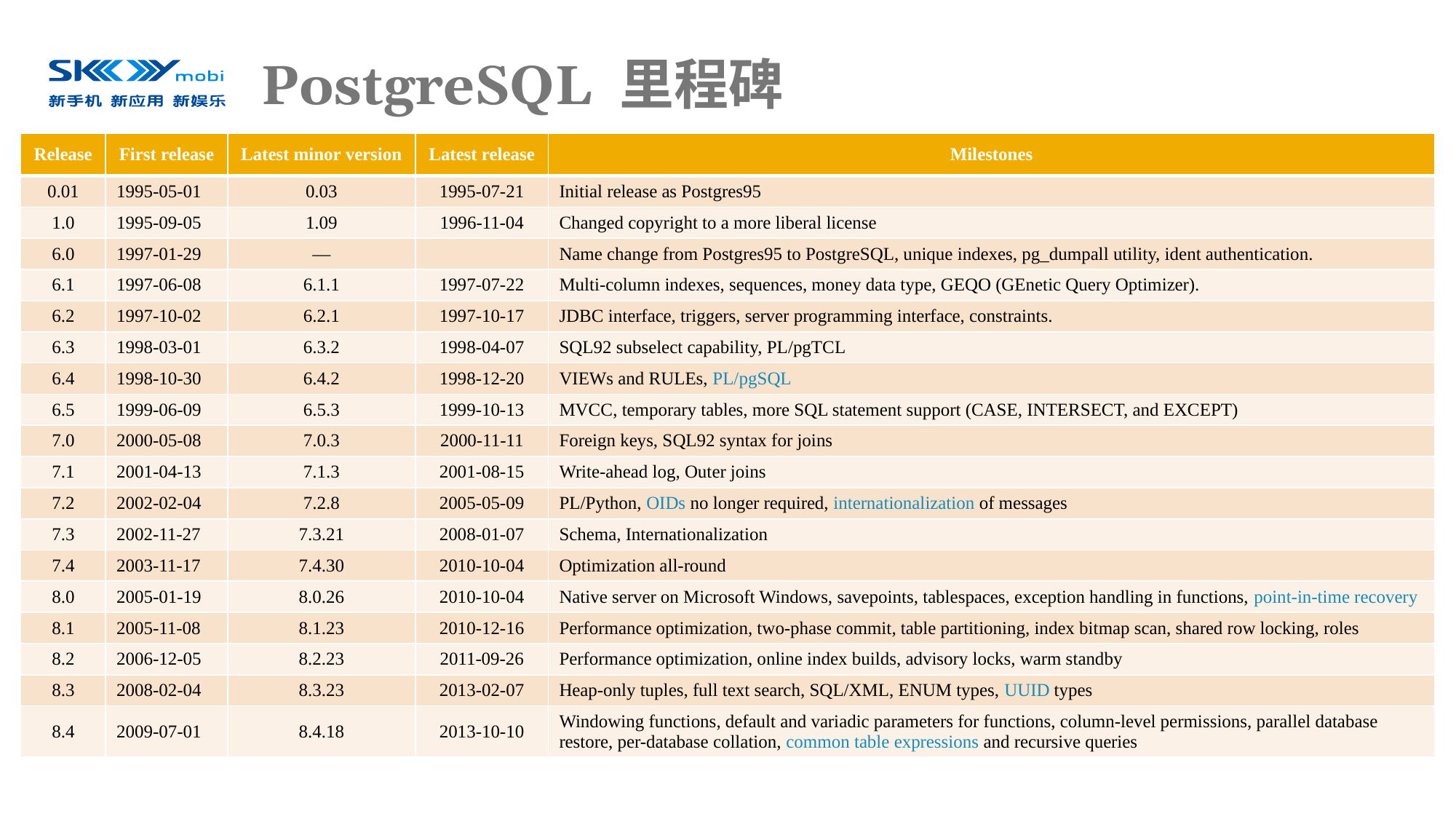

# PostgreSQL 里程碑
| Release | First release | Latest minor version | Latest release | Milestones |
| --- | --- | --- | --- | --- |
| 0.01 | 1995-05-01 | 0.03 | 1995-07-21 | Initial release as Postgres95 |
| 1.0 | 1995-09-05 | 1.09 | 1996-11-04 | Changed copyright to a more liberal license |
| 6.0 | 1997-01-29 | — |  | Name change from Postgres95 to PostgreSQL, unique indexes, pg\_dumpall utility, ident authentication. |
| 6.1 | 1997-06-08 | 6.1.1 | 1997-07-22 | Multi-column indexes, sequences, money data type, GEQO (GEnetic Query Optimizer). |
| 6.2 | 1997-10-02 | 6.2.1 | 1997-10-17 | JDBC interface, triggers, server programming interface, constraints. |
| 6.3 | 1998-03-01 | 6.3.2 | 1998-04-07 | SQL92 subselect capability, PL/pgTCL |
| 6.4 | 1998-10-30 | 6.4.2 | 1998-12-20 | VIEWs and RULEs, PL/pgSQL |
| 6.5 | 1999-06-09 | 6.5.3 | 1999-10-13 | MVCC, temporary tables, more SQL statement support (CASE, INTERSECT, and EXCEPT) |
| 7.0 | 2000-05-08 | 7.0.3 | 2000-11-11 | Foreign keys, SQL92 syntax for joins |
| 7.1 | 2001-04-13 | 7.1.3 | 2001-08-15 | Write-ahead log, Outer joins |
| 7.2 | 2002-02-04 | 7.2.8 | 2005-05-09 | PL/Python, OIDs no longer required, internationalization of messages |
| 7.3 | 2002-11-27 | 7.3.21 | 2008-01-07 | Schema, Internationalization |
| 7.4 | 2003-11-17 | 7.4.30 | 2010-10-04 | Optimization all-round |
| 8.0 | 2005-01-19 | 8.0.26 | 2010-10-04 | Native server on Microsoft Windows, savepoints, tablespaces, exception handling in functions, point-in-time recovery |
| 8.1 | 2005-11-08 | 8.1.23 | 2010-12-16 | Performance optimization, two-phase commit, table partitioning, index bitmap scan, shared row locking, roles |
| 8.2 | 2006-12-05 | 8.2.23 | 2011-09-26 | Performance optimization, online index builds, advisory locks, warm standby |
| 8.3 | 2008-02-04 | 8.3.23 | 2013-02-07 | Heap-only tuples, full text search, SQL/XML, ENUM types, UUID types |
| 8.4 | 2009-07-01 | 8.4.18 | 2013-10-10 | Windowing functions, default and variadic parameters for functions, column-level permissions, parallel database restore, per-database collation, common table expressions and recursive queries |